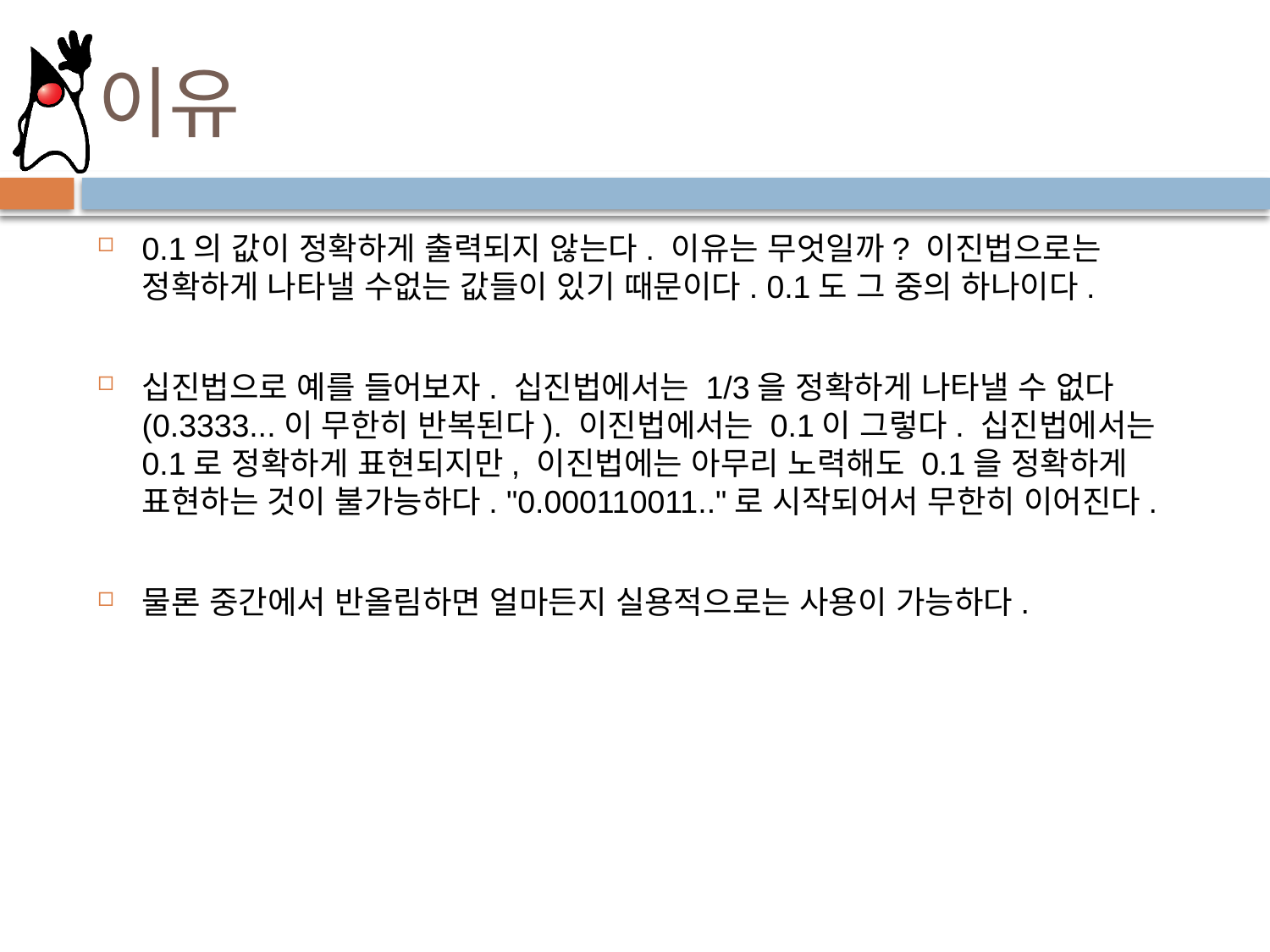

# 이유
0.1의 값이 정확하게 출력되지 않는다. 이유는 무엇일까? 이진법으로는 정확하게 나타낼 수없는 값들이 있기 때문이다. 0.1도 그 중의 하나이다.

십진법으로 예를 들어보자. 십진법에서는 1/3을 정확하게 나타낼 수 없다(0.3333...이 무한히 반복된다). 이진법에서는 0.1이 그렇다. 십진법에서는 0.1로 정확하게 표현되지만, 이진법에는 아무리 노력해도 0.1을 정확하게 표현하는 것이 불가능하다. "0.000110011.."로 시작되어서 무한히 이어진다.

물론 중간에서 반올림하면 얼마든지 실용적으로는 사용이 가능하다.